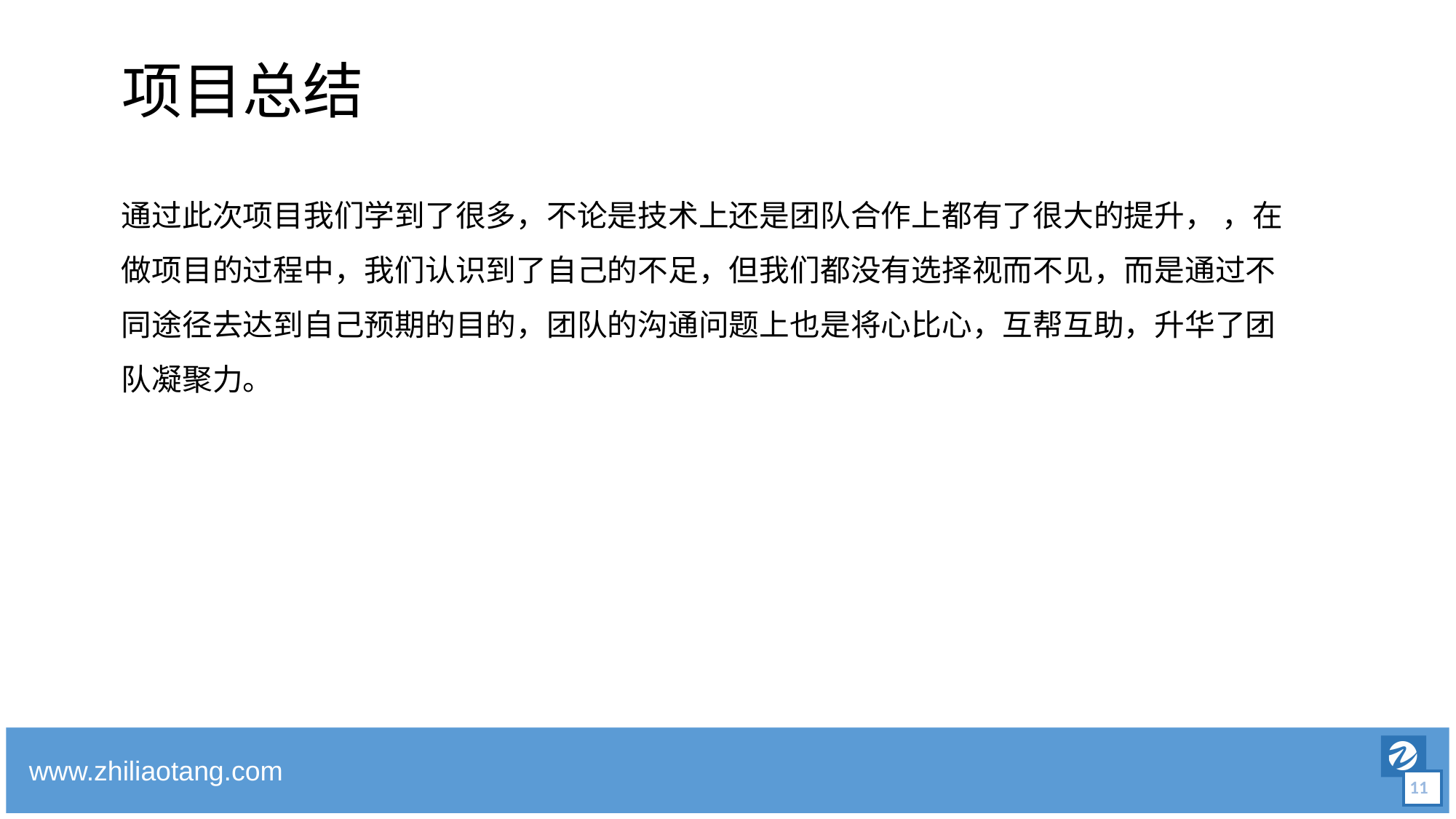

# 项目总结
通过此次项目我们学到了很多，不论是技术上还是团队合作上都有了很大的提升， ，在做项目的过程中，我们认识到了自己的不足，但我们都没有选择视而不见，而是通过不同途径去达到自己预期的目的，团队的沟通问题上也是将心比心，互帮互助，升华了团队凝聚力。

11